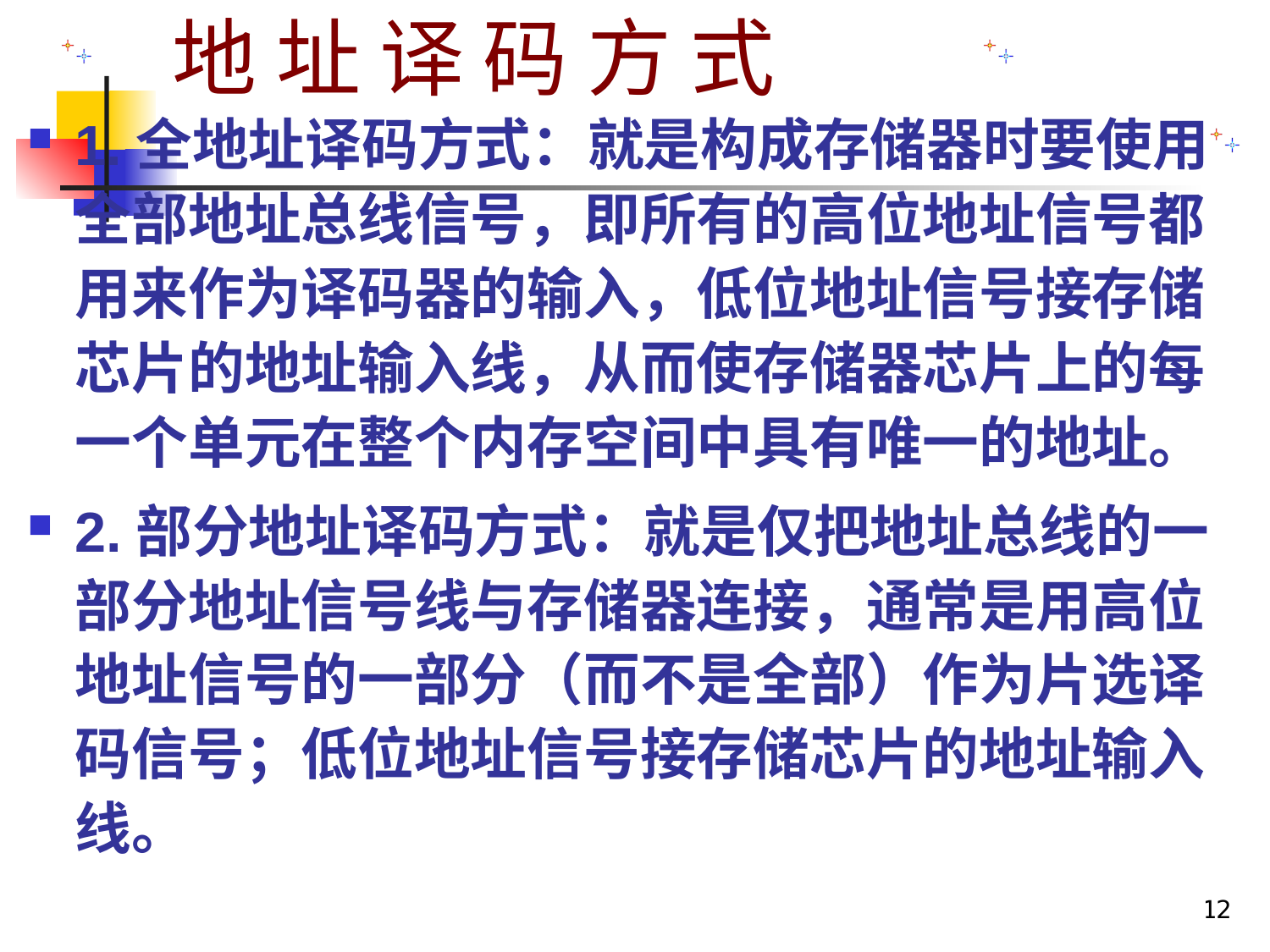

# 地 址 译 码 方 式
1.全地址译码方式：就是构成存储器时要使用全部地址总线信号，即所有的高位地址信号都用来作为译码器的输入，低位地址信号接存储芯片的地址输入线，从而使存储器芯片上的每一个单元在整个内存空间中具有唯一的地址。
2.部分地址译码方式：就是仅把地址总线的一部分地址信号线与存储器连接，通常是用高位地址信号的一部分（而不是全部）作为片选译码信号；低位地址信号接存储芯片的地址输入线。
12